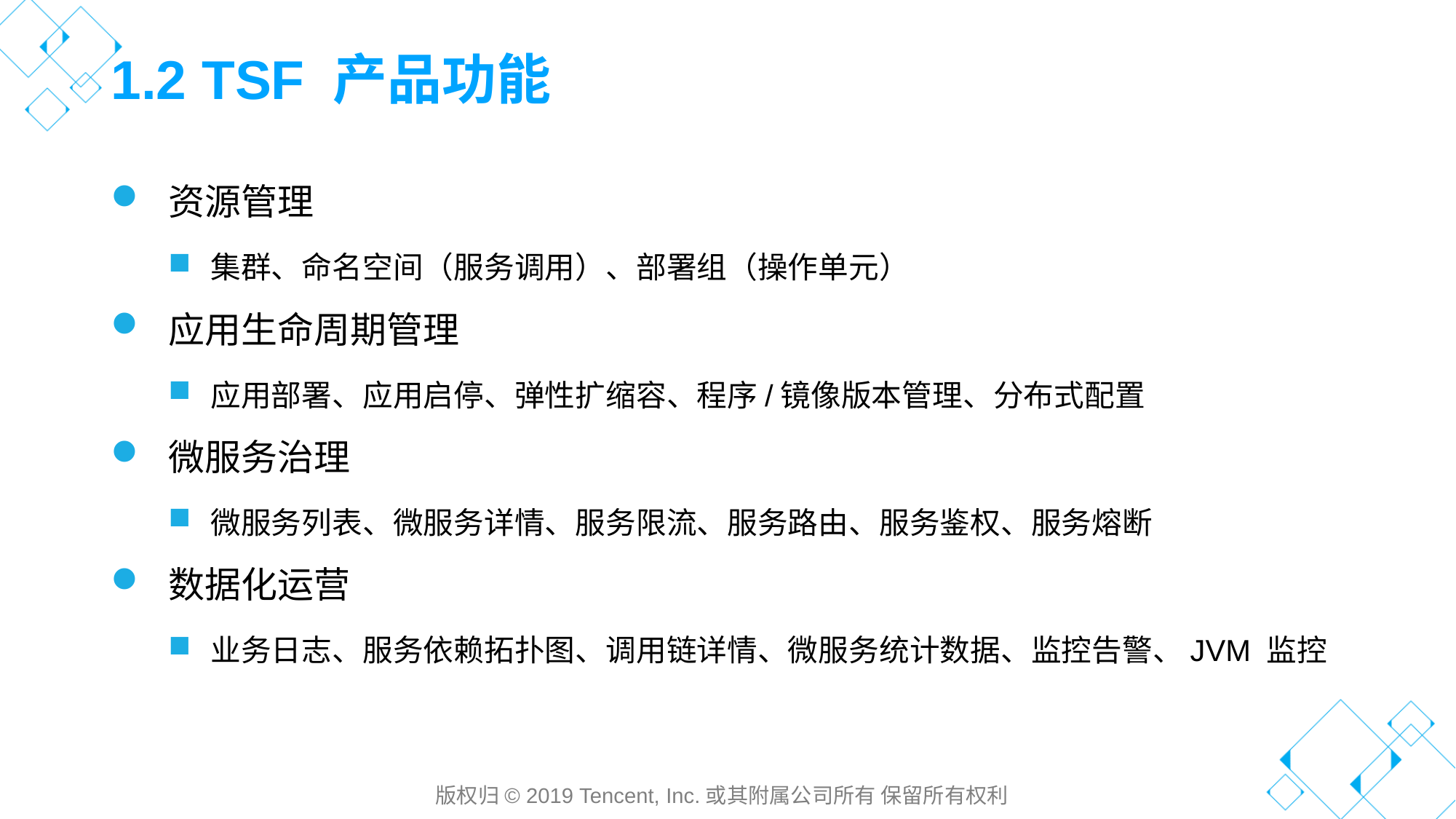

# 1.2 TSF 产品功能
资源管理
集群、命名空间（服务调用）、部署组（操作单元）
应用生命周期管理
应用部署、应用启停、弹性扩缩容、程序/镜像版本管理、分布式配置
微服务治理
微服务列表、微服务详情、服务限流、服务路由、服务鉴权、服务熔断
数据化运营
业务日志、服务依赖拓扑图、调用链详情、微服务统计数据、监控告警、JVM 监控